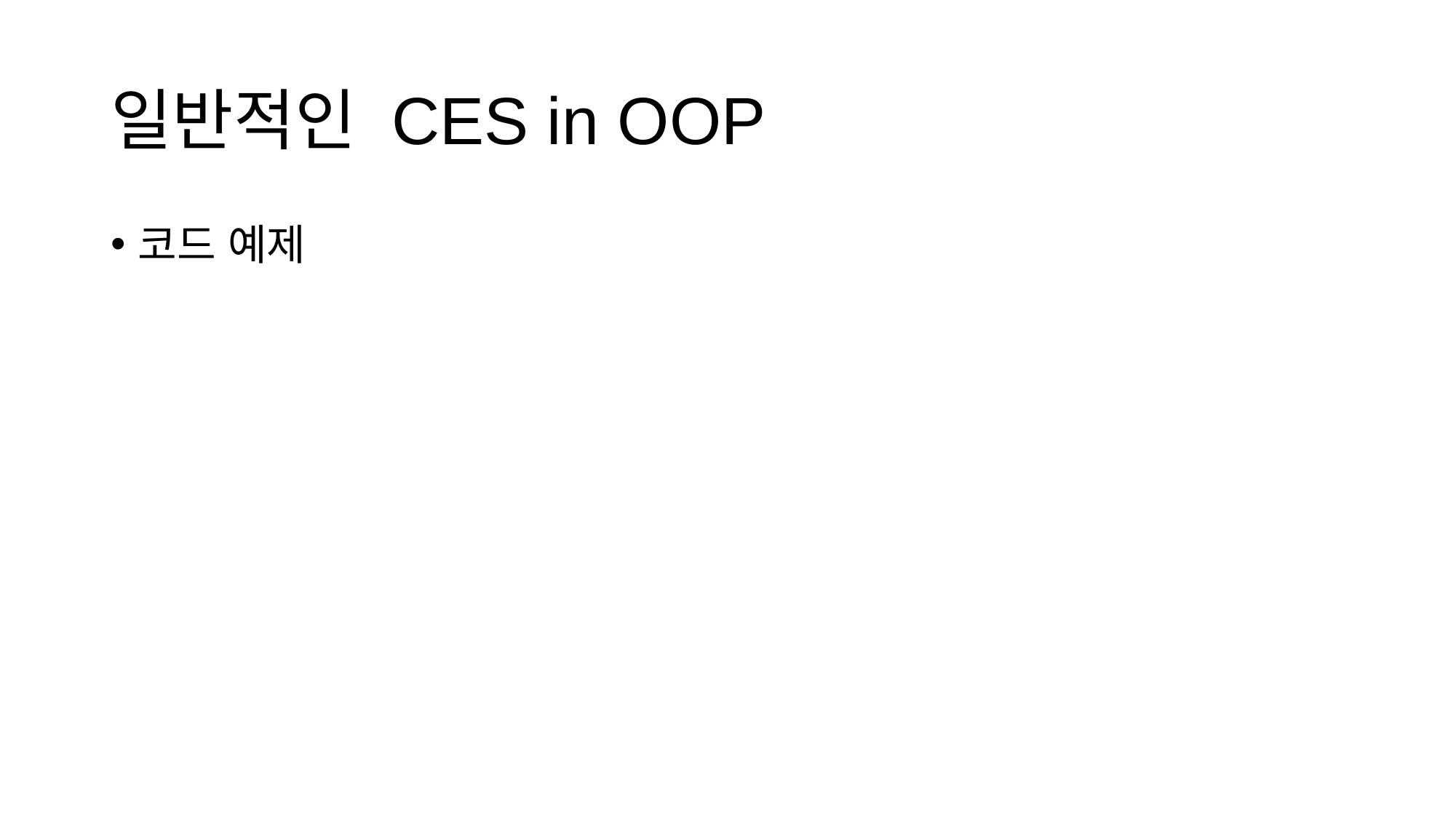

# 일반적인 CES in OOP
코드 예제